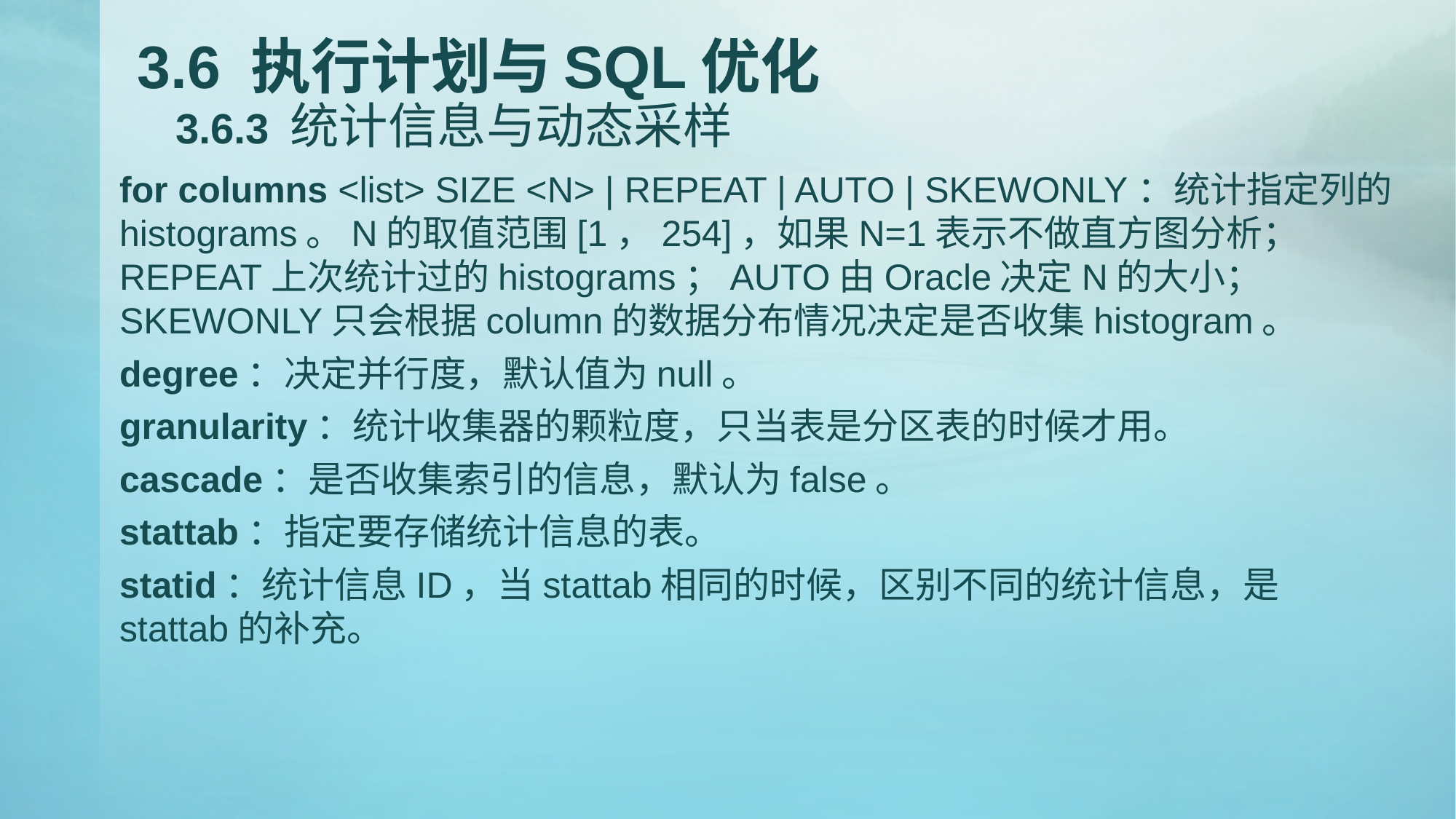

# 3.6 执行计划与SQL优化 3.6.3 统计信息与动态采样
for columns <list> SIZE <N> | REPEAT | AUTO | SKEWONLY：统计指定列的histograms。N的取值范围[1，254]，如果N=1表示不做直方图分析；REPEAT上次统计过的histograms；AUTO由Oracle决定N的大小；SKEWONLY只会根据column的数据分布情况决定是否收集histogram。
degree：决定并行度，默认值为null。
granularity：统计收集器的颗粒度，只当表是分区表的时候才用。
cascade：是否收集索引的信息，默认为false。
stattab：指定要存储统计信息的表。
statid：统计信息ID，当stattab相同的时候，区别不同的统计信息，是stattab的补充。